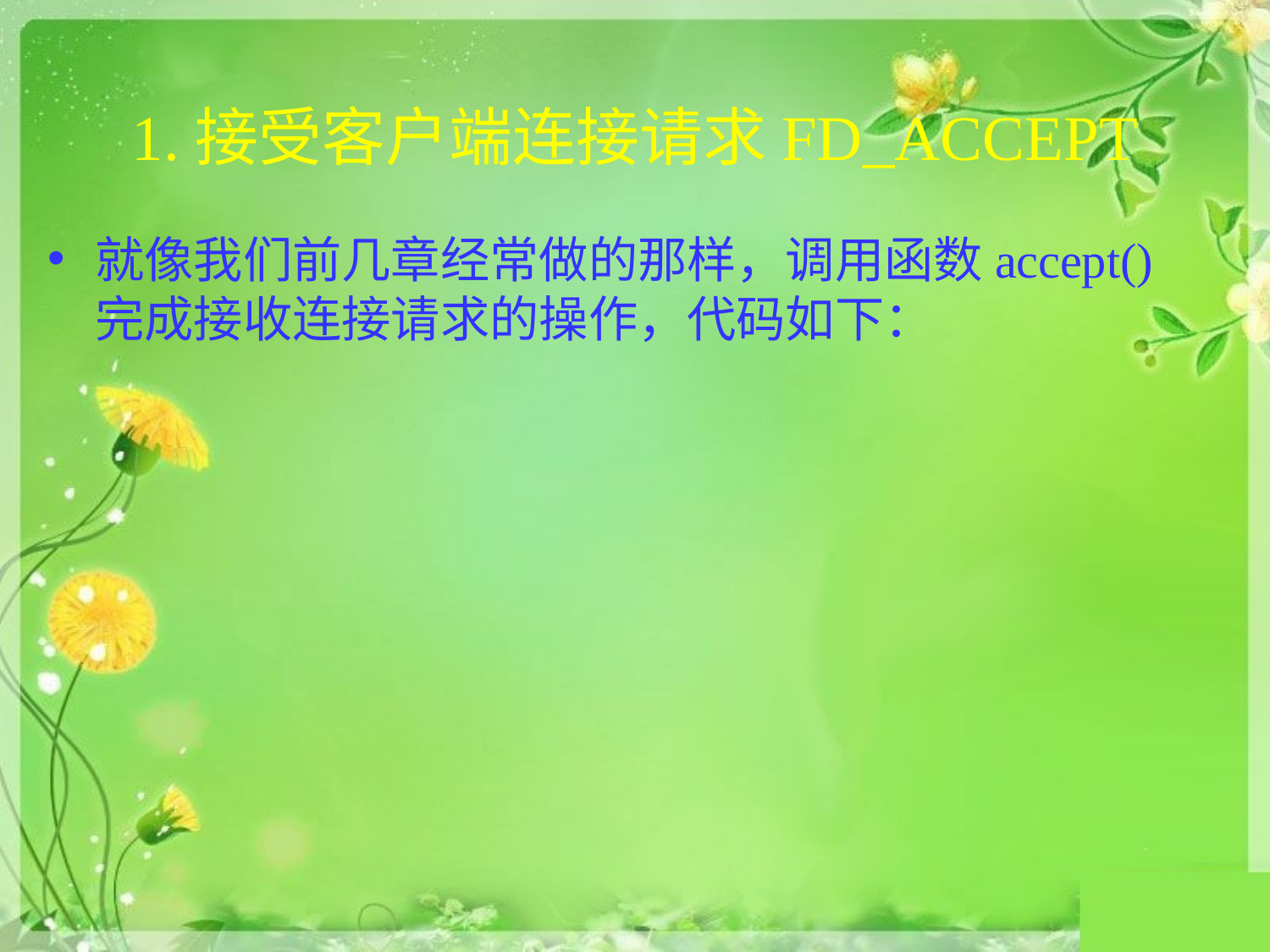

# 1.接受客户端连接请求FD_ACCEPT
就像我们前几章经常做的那样，调用函数accept()完成接收连接请求的操作，代码如下：